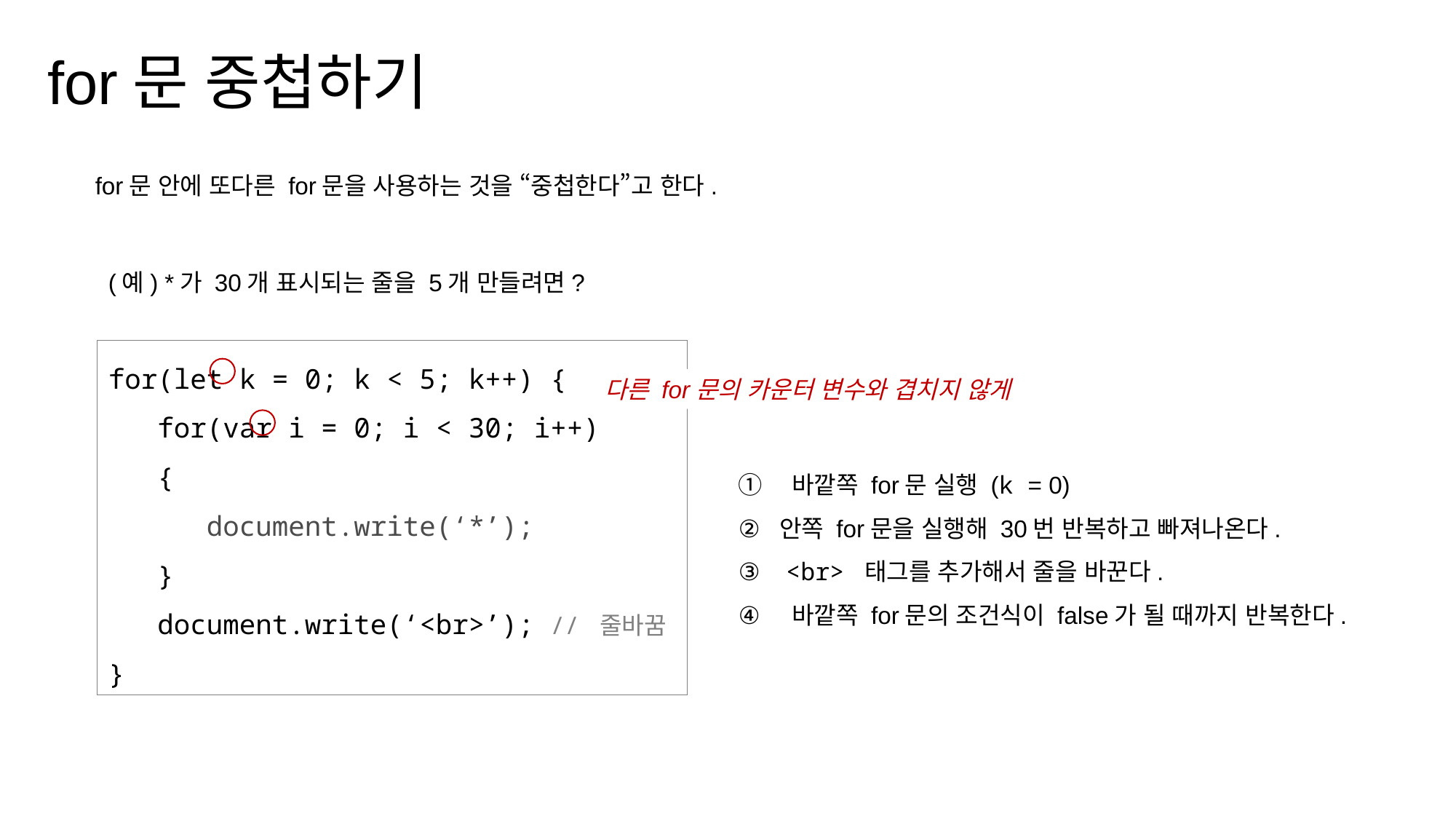

for문 중첩하기
for문 안에 또다른 for문을 사용하는 것을 “중첩한다”고 한다.

(예) *가 30개 표시되는 줄을 5개 만들려면?
for(let k = 0; k < 5; k++) {
   for(var i = 0; i < 30; i++)
   {
      document.write(‘*’);
   }
   document.write(‘<br>’); // 줄바꿈
}

다른 for문의 카운터 변수와 겹치지 않게

 바깥쪽 for문 실행 (k = 0)
안쪽 for문을 실행해 30번 반복하고 빠져나온다.
 <br> 태그를 추가해서 줄을 바꾼다.
 바깥쪽 for문의 조건식이 false가 될 때까지 반복한다.